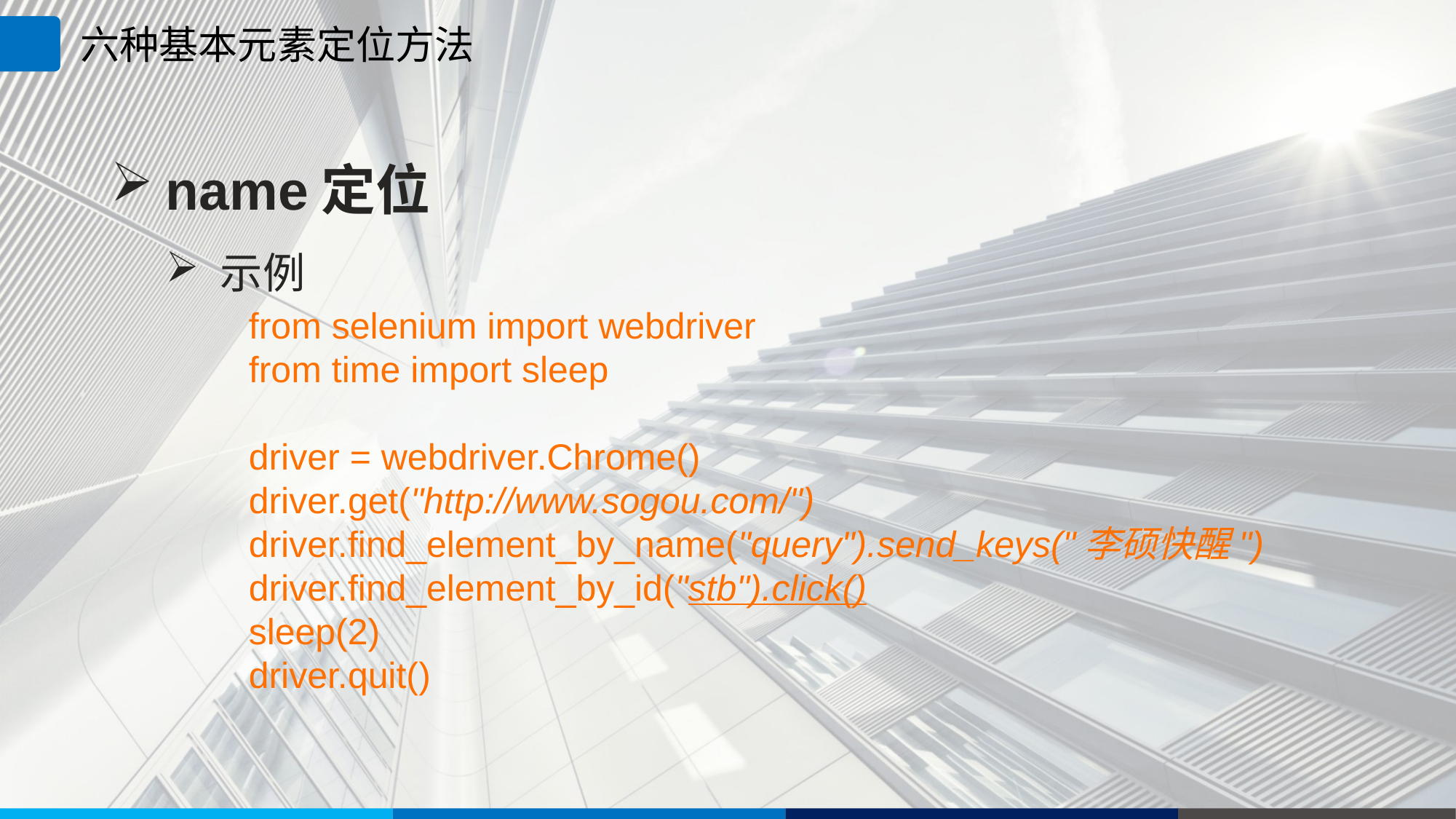

六种基本元素定位方法

name定位
示例
from selenium import webdriver
from time import sleep

driver = webdriver.Chrome()
driver.get("http://www.sogou.com/")
driver.find_element_by_name("query").send_keys("李硕快醒")
driver.find_element_by_id("stb").click()
sleep(2)
driver.quit()